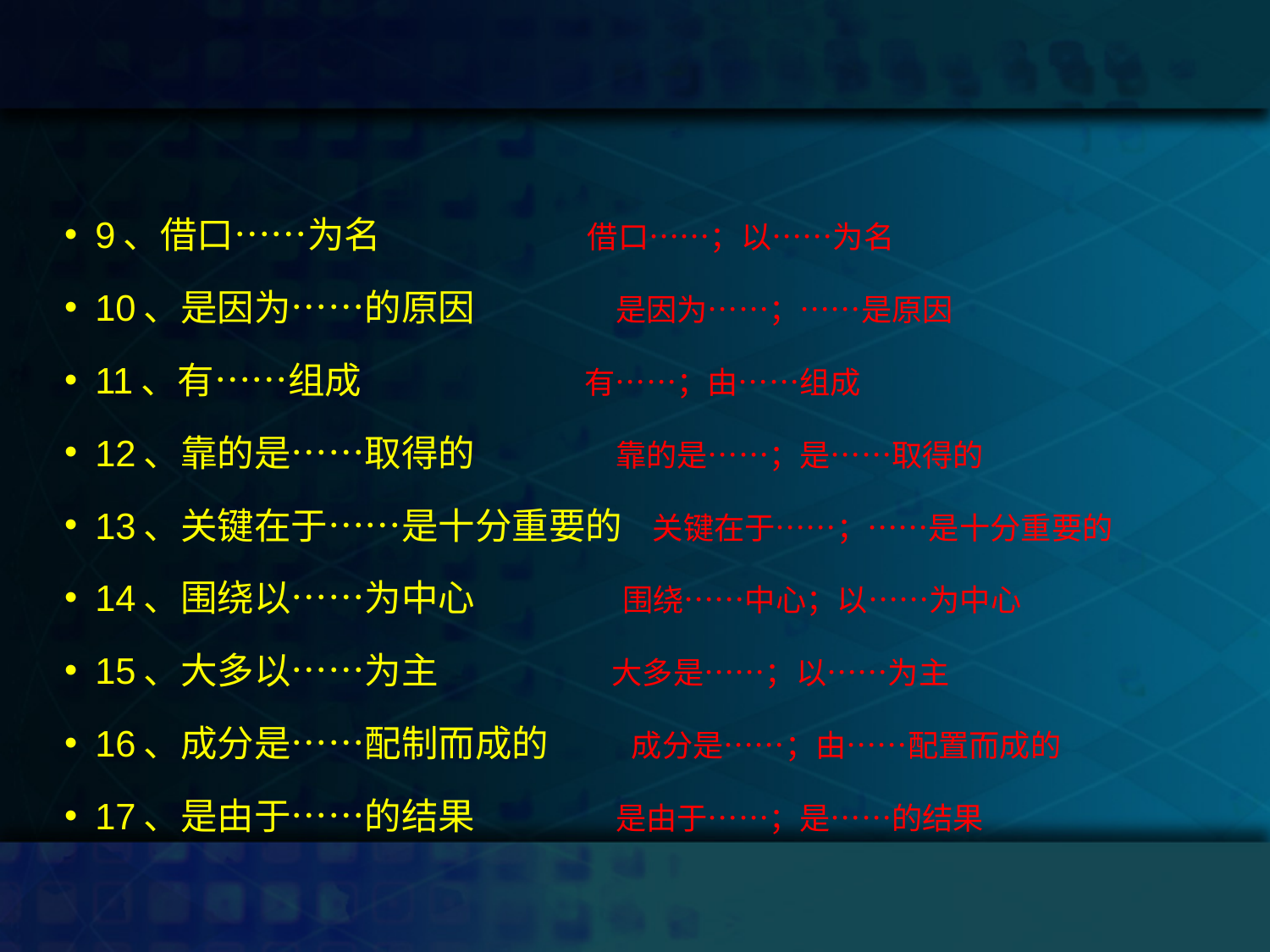

#
9、借口……为名                         借口……；以……为名
10、是因为……的原因                 是因为……；……是原因
11、有……组成                           有……；由……组成
12、靠的是……取得的                 靠的是……；是……取得的
13、关键在于……是十分重要的    关键在于……；……是十分重要的
14、围绕以……为中心                  围绕……中心；以……为中心
15、大多以……为主                     大多是……；以……为主
16、成分是……配制而成的          成分是……；由……配置而成的
17、是由于……的结果                 是由于……；是……的结果